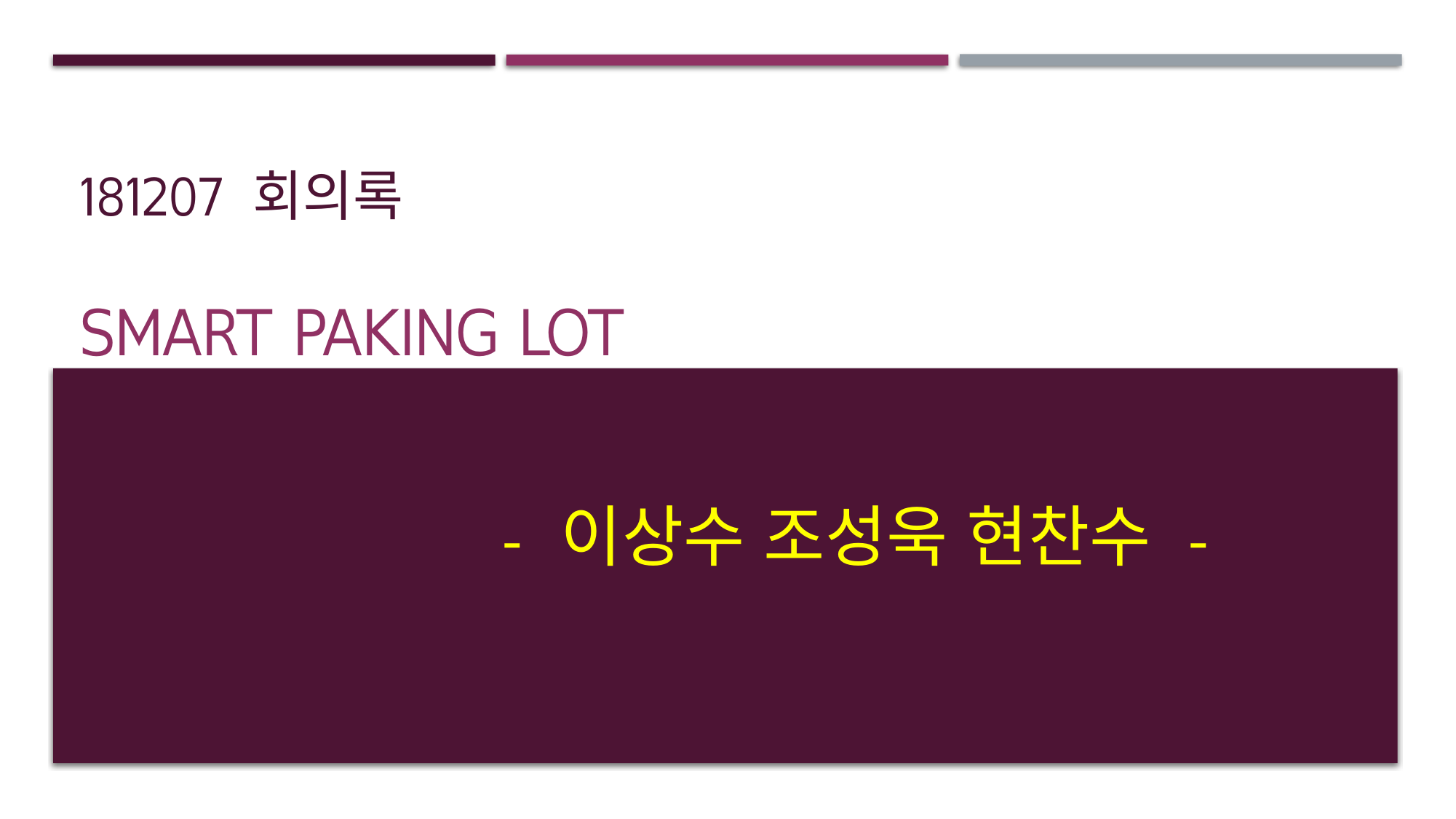

# 181207 회의록
Smart paking lot

                     - 이상수 조성욱 현찬수 -